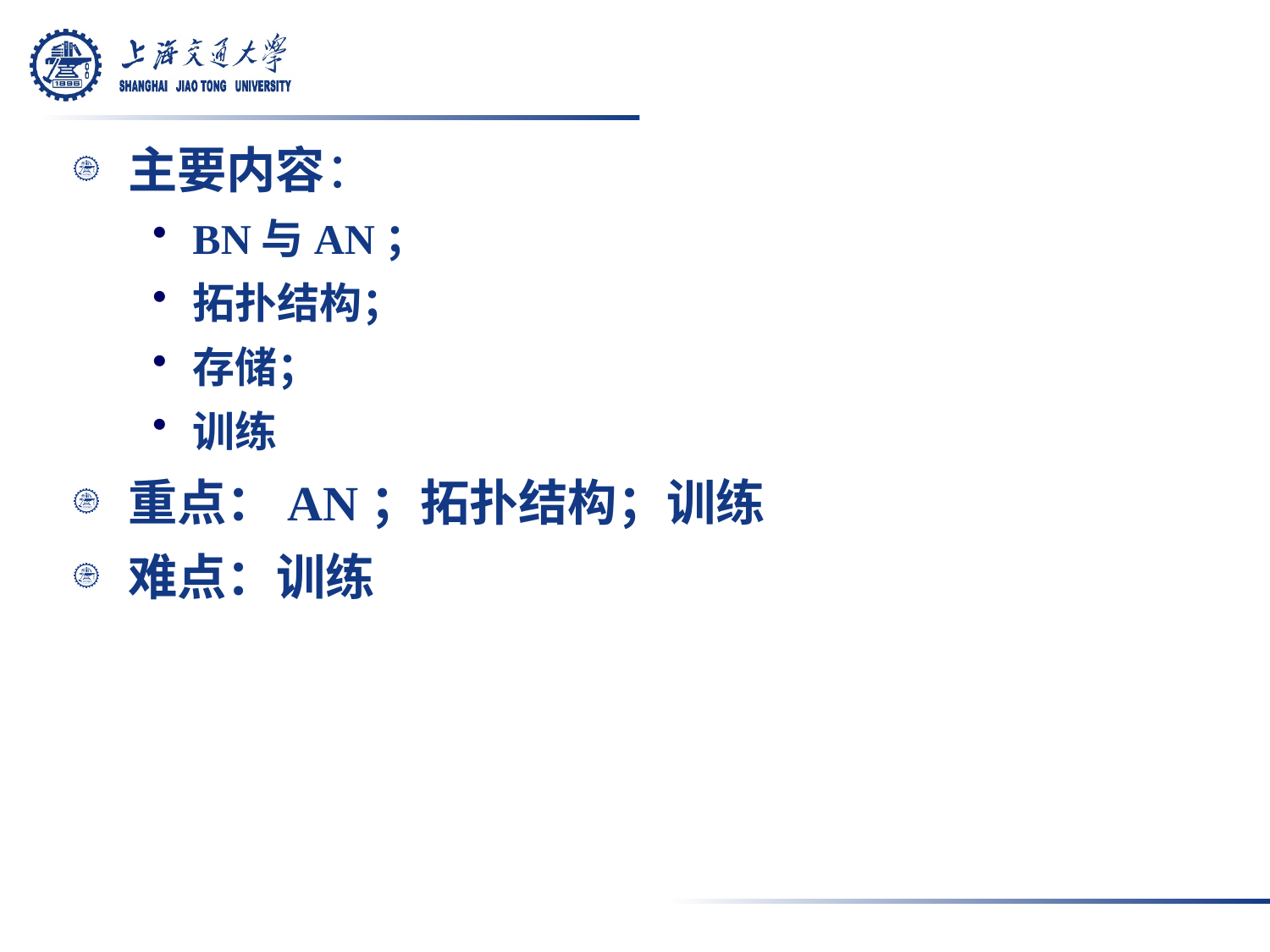

主要内容：
BN与AN；
拓扑结构；
存储；
训练
重点：AN；拓扑结构；训练
难点：训练